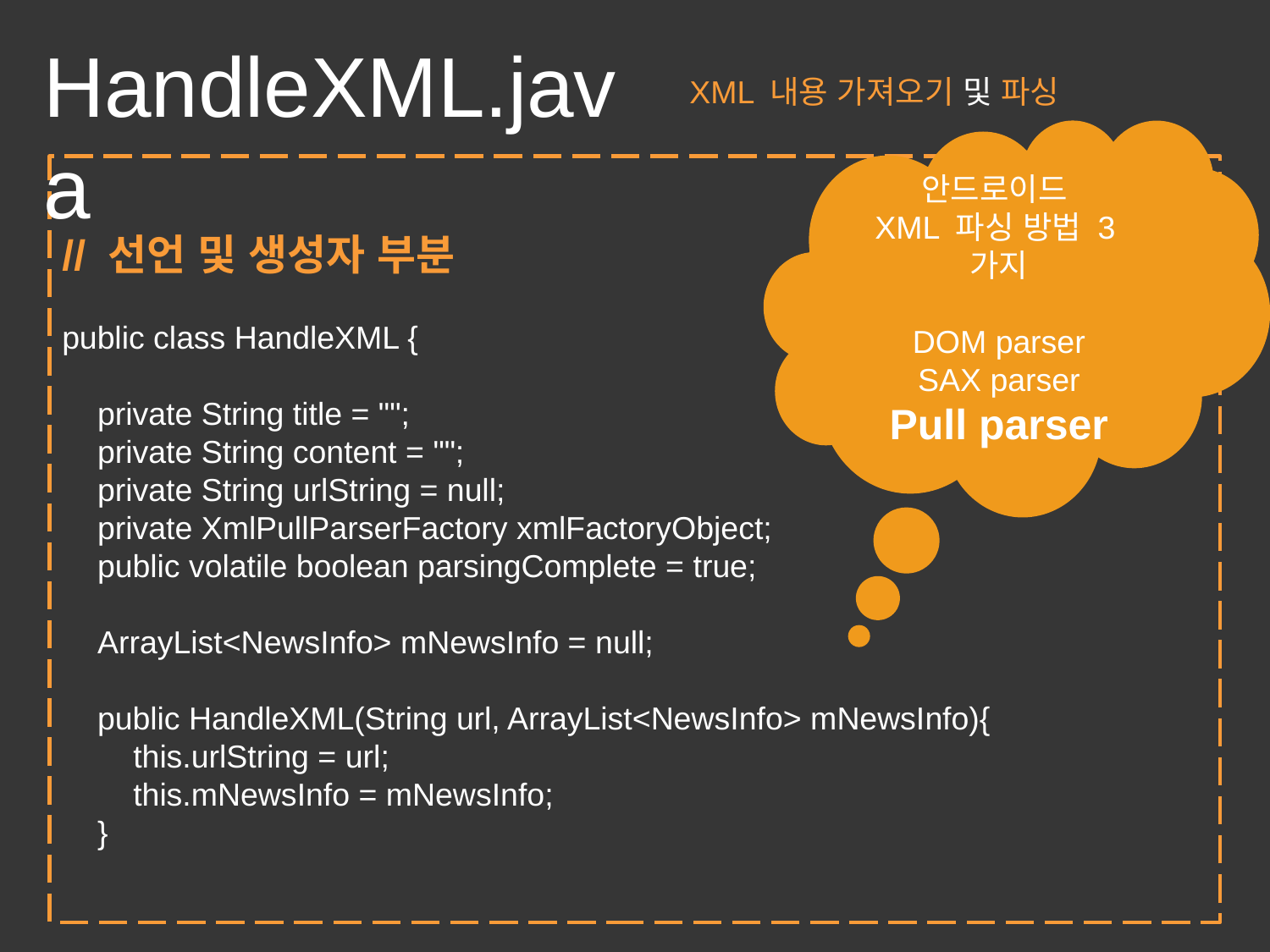

HandleXML.java
XML 내용 가져오기 및 파싱
안드로이드
XML 파싱 방법 3가지

DOM parser
SAX parser
Pull parser
// 선언 및 생성자 부분

public class HandleXML {

    private String title = "";
    private String content = "";
    private String urlString = null;
    private XmlPullParserFactory xmlFactoryObject;
    public volatile boolean parsingComplete = true;

    ArrayList<NewsInfo> mNewsInfo = null;

    public HandleXML(String url, ArrayList<NewsInfo> mNewsInfo){
        this.urlString = url;
        this.mNewsInfo = mNewsInfo;
    }